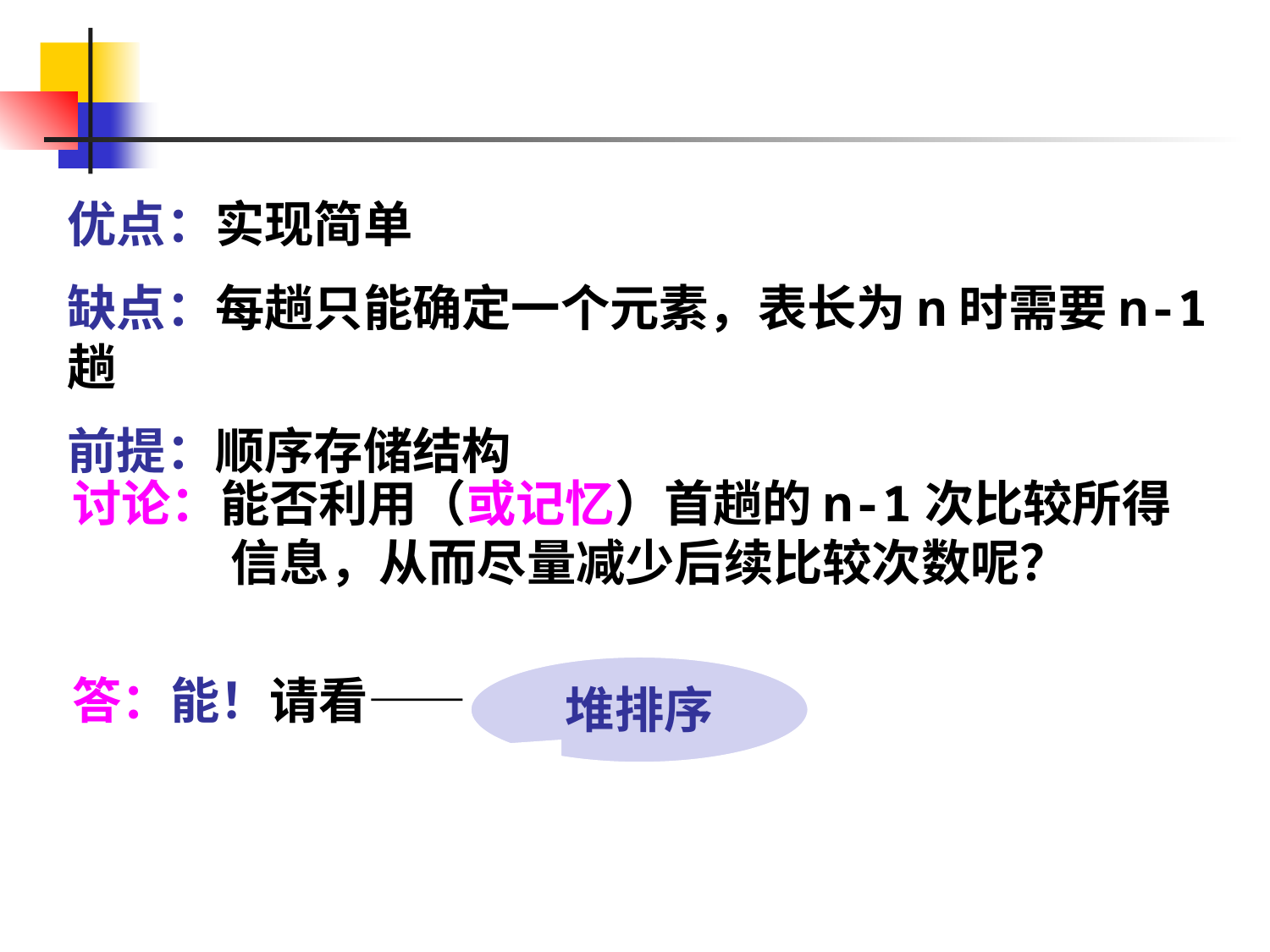

优点：实现简单
缺点：每趟只能确定一个元素，表长为n时需要n-1趟
前提：顺序存储结构
讨论：能否利用（或记忆）首趟的n-1次比较所得信息，从而尽量减少后续比较次数呢？

答：能！请看——
堆排序
43